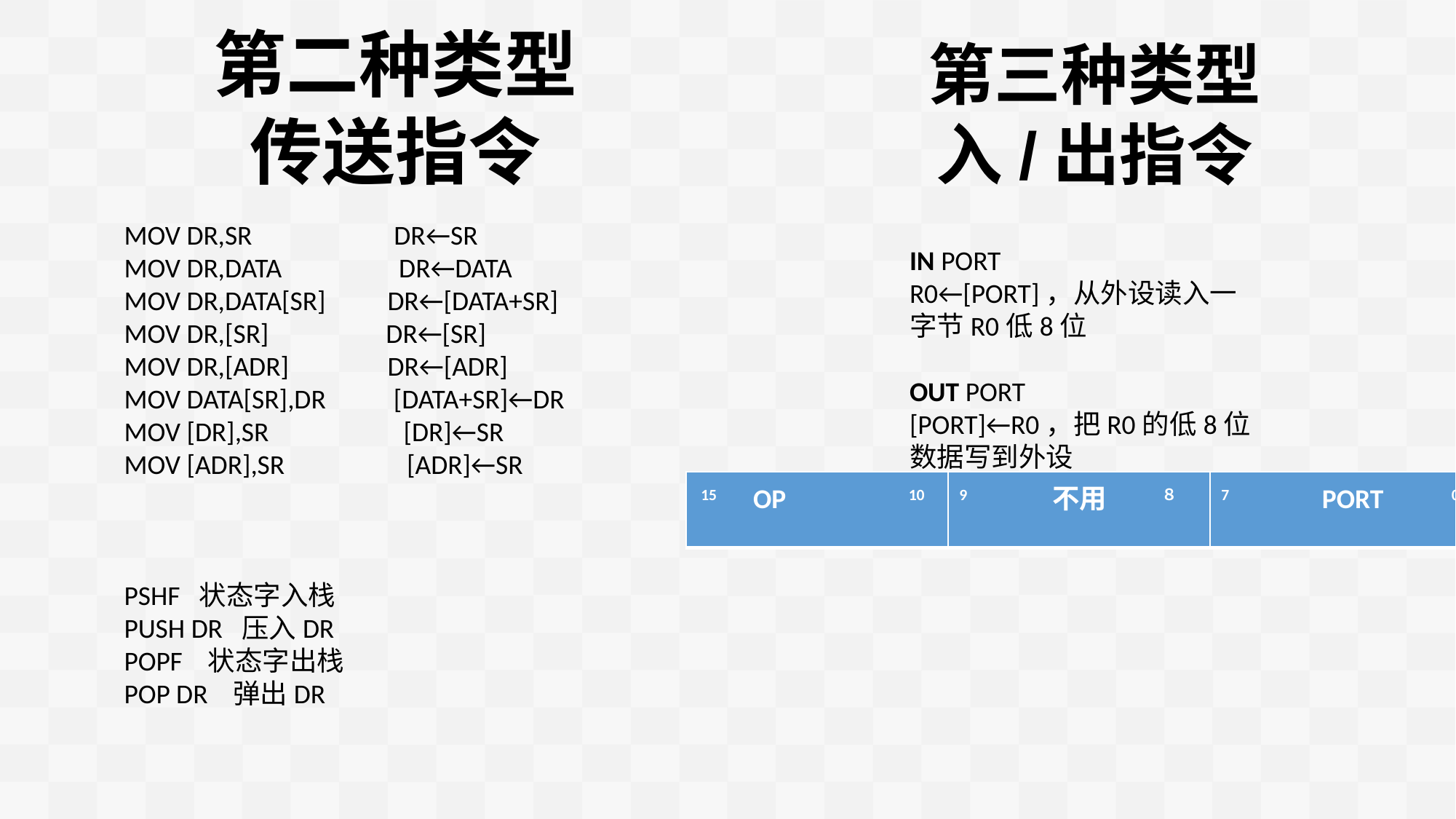

第二种类型
传送指令
第三种类型
入/出指令
MOV DR,SR                       DR←SR
MOV DR,DATA                   DR←DATA
MOV DR,DATA[SR]          DR←[DATA+SR]
MOV DR,[SR]                   DR←[SR]
MOV DR,[ADR]                DR←[ADR]
MOV DATA[SR],DR           [DATA+SR]←DR
MOV [DR],SR  　　　　[DR]←SR
MOV [ADR],SR　　　　[ADR]←SR

PSHF  状态字入栈
PUSH DR  压入DR
POPF   状态字出栈
POP DR   弹出DR

IN PORT
R0←[PORT]，从外设读入一字节R0低8位

OUT PORT
[PORT]←R0，把R0的低8位数据写到外设

| 15 OP　　　　10 | 9　　　不用　　８ | 7　　　PORT　　0 |
| --- | --- | --- |